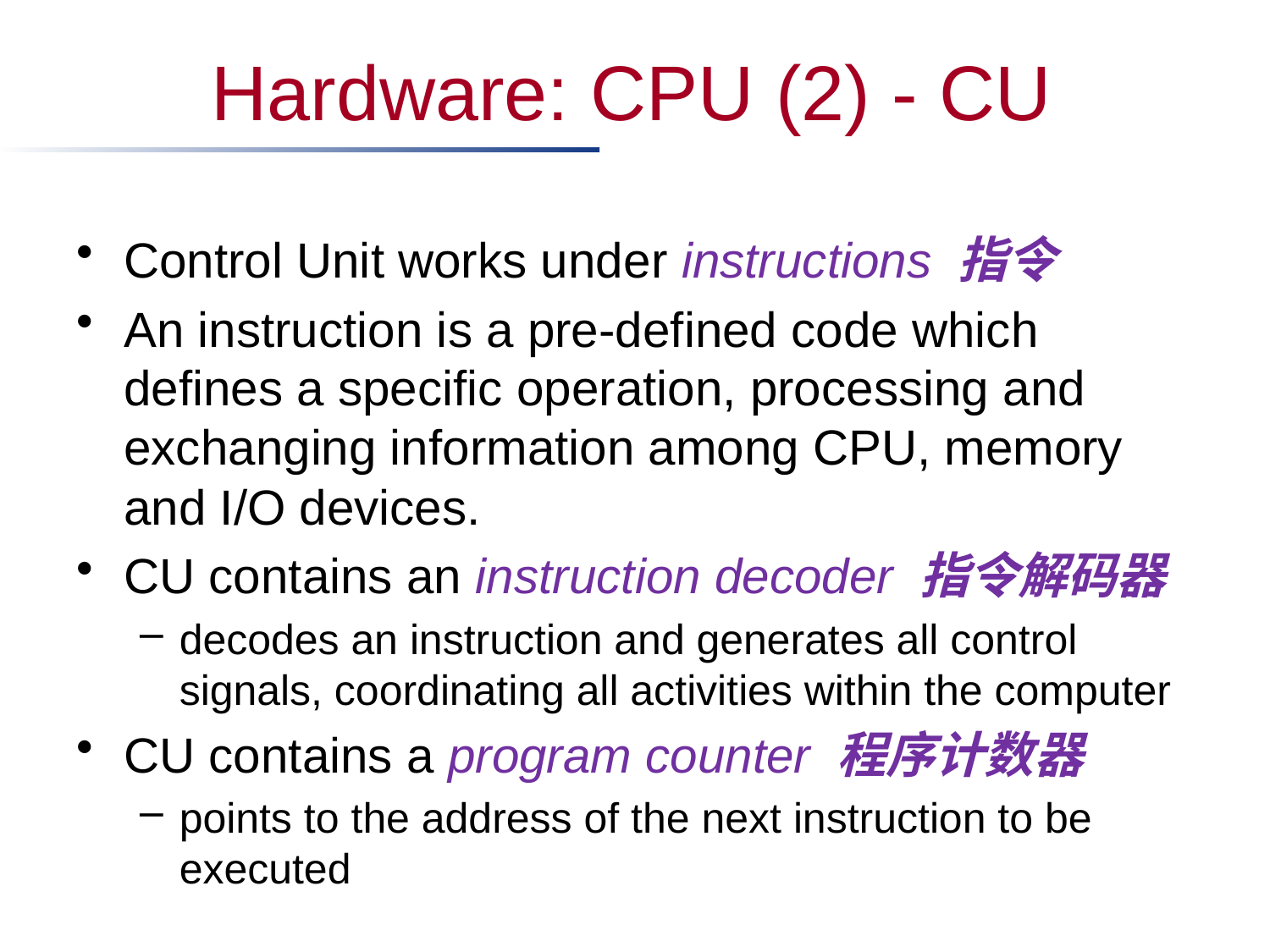

# Hardware: CPU (2) - CU
Control Unit works under instructions 指令
An instruction is a pre-defined code which defines a specific operation, processing and exchanging information among CPU, memory and I/O devices.
CU contains an instruction decoder 指令解码器
decodes an instruction and generates all control signals, coordinating all activities within the computer
CU contains a program counter 程序计数器
points to the address of the next instruction to be executed